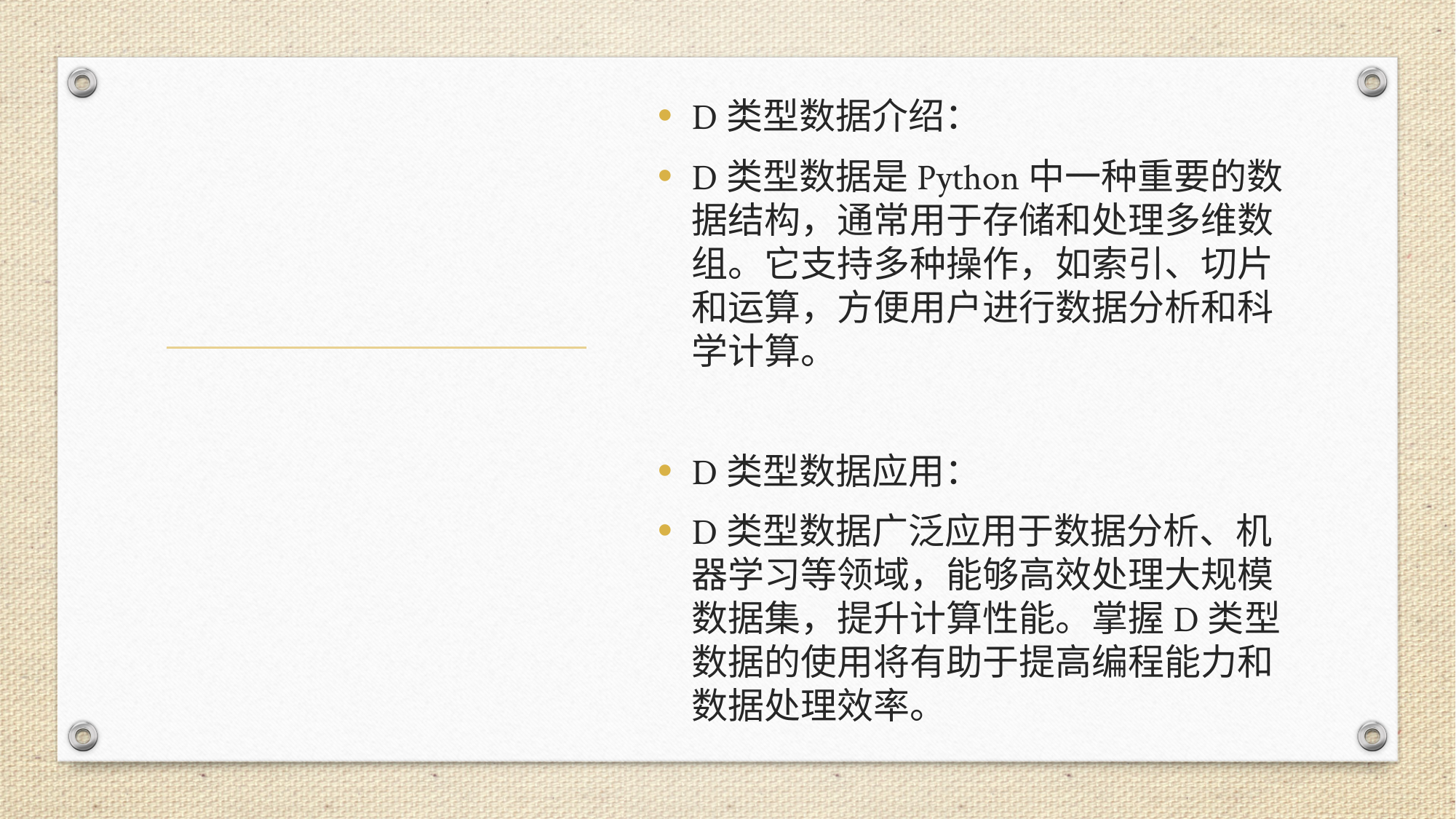

D类型数据介绍：
D类型数据是Python中一种重要的数据结构，通常用于存储和处理多维数组。它支持多种操作，如索引、切片和运算，方便用户进行数据分析和科学计算。

D类型数据应用：
D类型数据广泛应用于数据分析、机器学习等领域，能够高效处理大规模数据集，提升计算性能。掌握D类型数据的使用将有助于提高编程能力和数据处理效率。
#